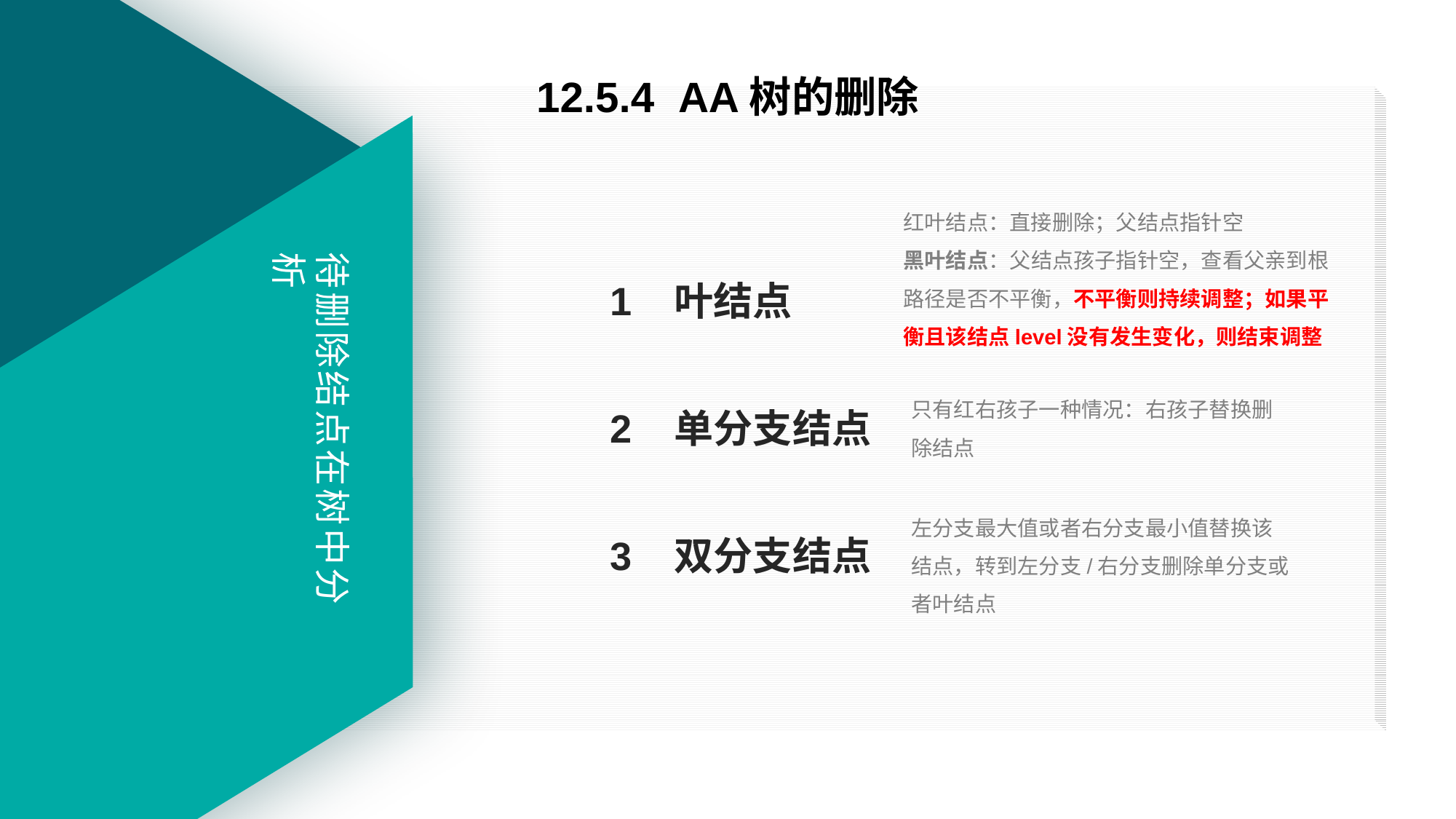

# 12.5.4  AA树的删除

红叶结点：直接删除；父结点指针空
黑叶结点：父结点孩子指针空，查看父亲到根路径是否不平衡，不平衡则持续调整；如果平衡且该结点level没有发生变化，则结束调整
1   叶结点
2   单分支结点
3   双分支结点

待删除结点在树中分析

只有红右孩子一种情况：右孩子替换删除结点
左分支最大值或者右分支最小值替换该结点，转到左分支/右分支删除单分支或者叶结点